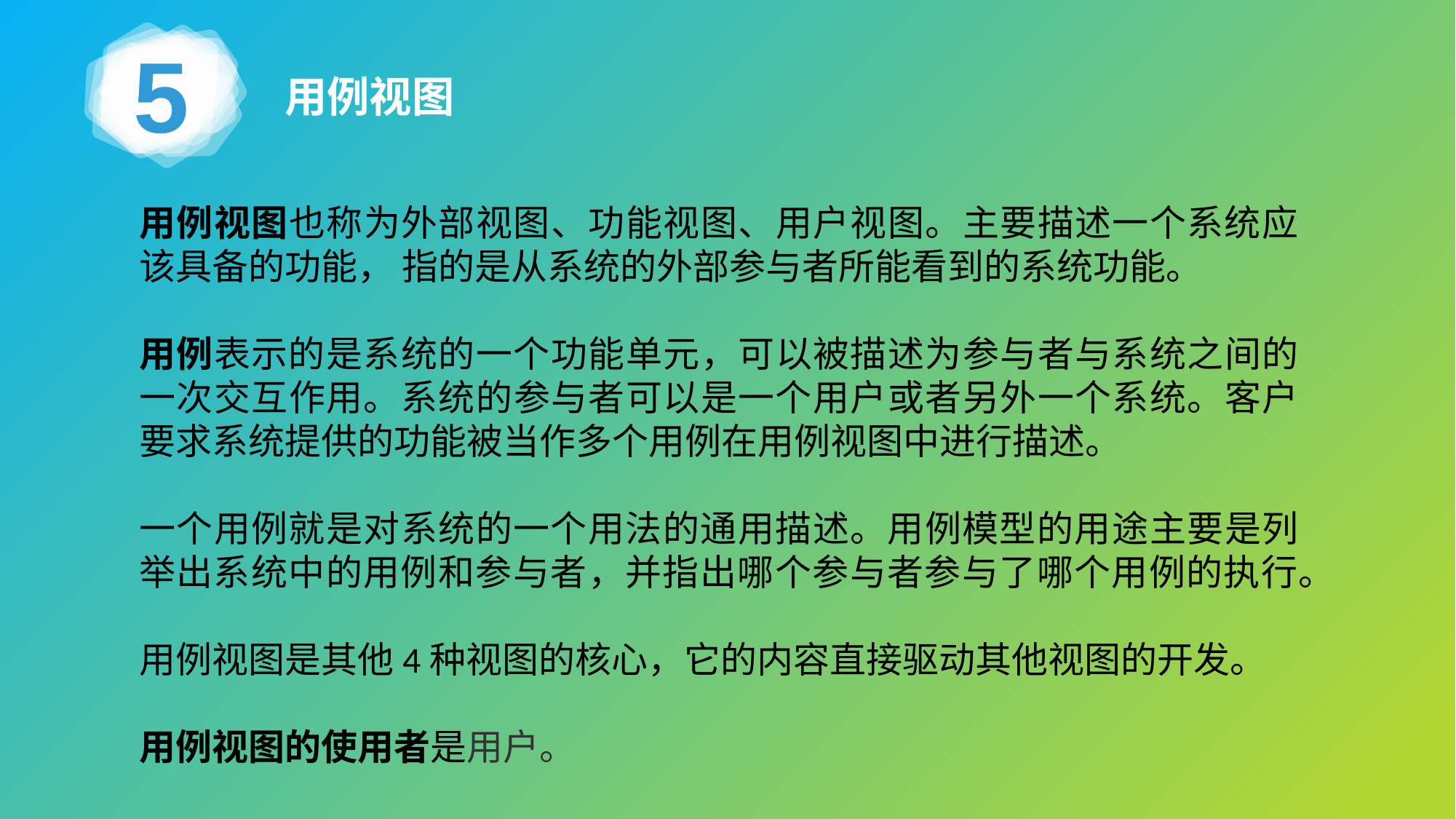

5

用例视图
用例视图也称为外部视图、功能视图、用户视图。主要描述一个系统应该具备的功能， 指的是从系统的外部参与者所能看到的系统功能。

用例表示的是系统的一个功能单元，可以被描述为参与者与系统之间的一次交互作用。系统的参与者可以是一个用户或者另外一个系统。客户要求系统提供的功能被当作多个用例在用例视图中进行描述。

一个用例就是对系统的一个用法的通用描述。用例模型的用途主要是列举出系统中的用例和参与者，并指出哪个参与者参与了哪个用例的执行。

用例视图是其他4种视图的核心，它的内容直接驱动其他视图的开发。

用例视图的使用者是用户。